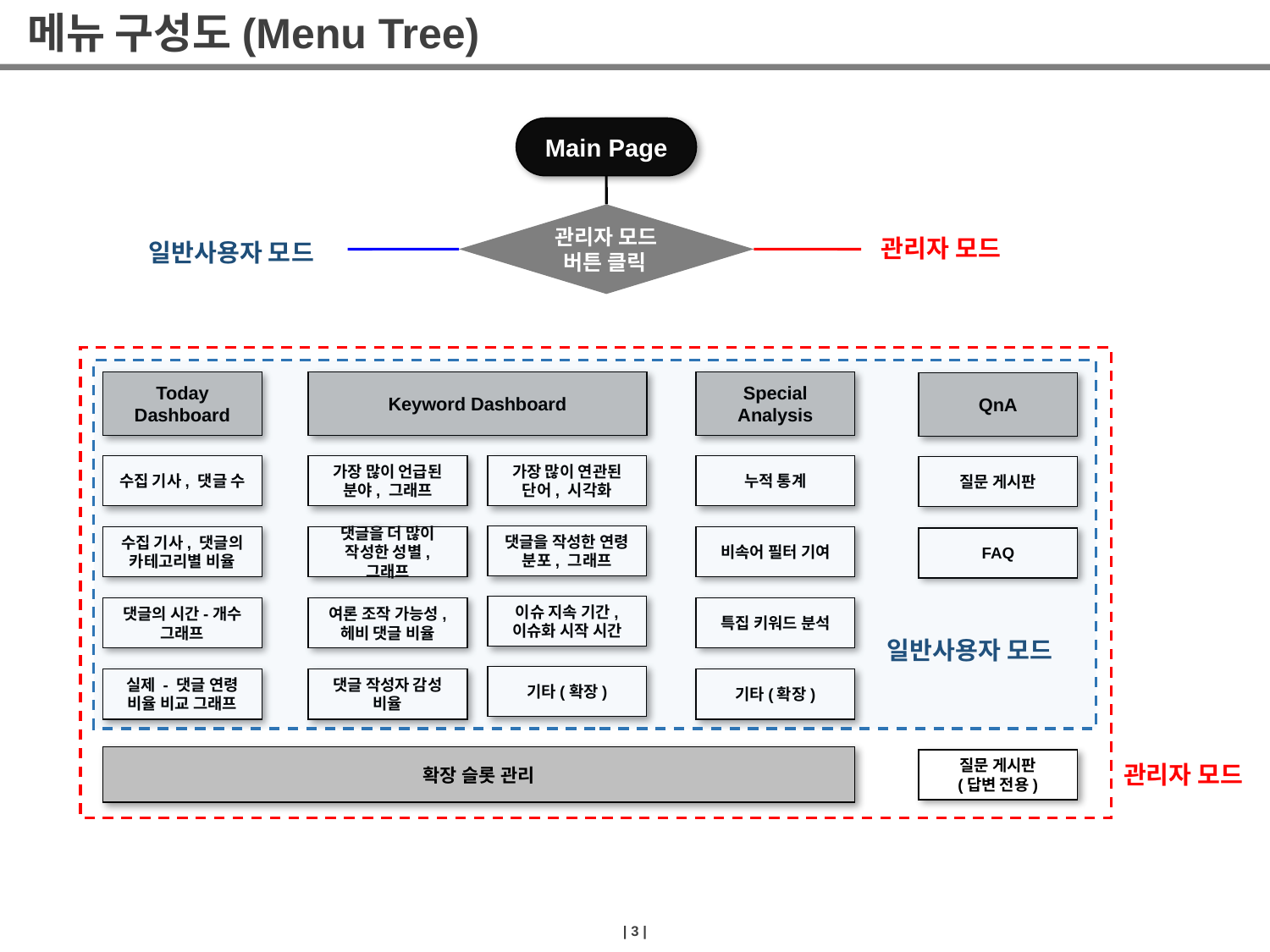

# 메뉴 구성도(Menu Tree)
Main Page
관리자 모드 버튼 클릭
관리자 모드
일반사용자 모드

Today Dashboard
수집 기사, 댓글 수
수집 기사, 댓글의 카테고리별 비율
댓글의 시간-개수 그래프
실제 - 댓글 연령 비율 비교 그래프
Keyword Dashboard
가장 많이 언급된 분야, 그래프
댓글을 더 많이 작성한 성별, 그래프
여론 조작 가능성, 헤비 댓글 비율
댓글 작성자 감성 비율
가장 많이 연관된 단어, 시각화
댓글을 작성한 연령 분포, 그래프
이슈 지속 기간, 이슈화 시작 시간
기타(확장)
Special Analysis
누적 통계
비속어 필터 기여
특집 키워드 분석
기타(확장)
QnA
질문 게시판
FAQ
일반사용자 모드
확장 슬롯 관리
질문 게시판
(답변 전용)
관리자 모드
| 3 |